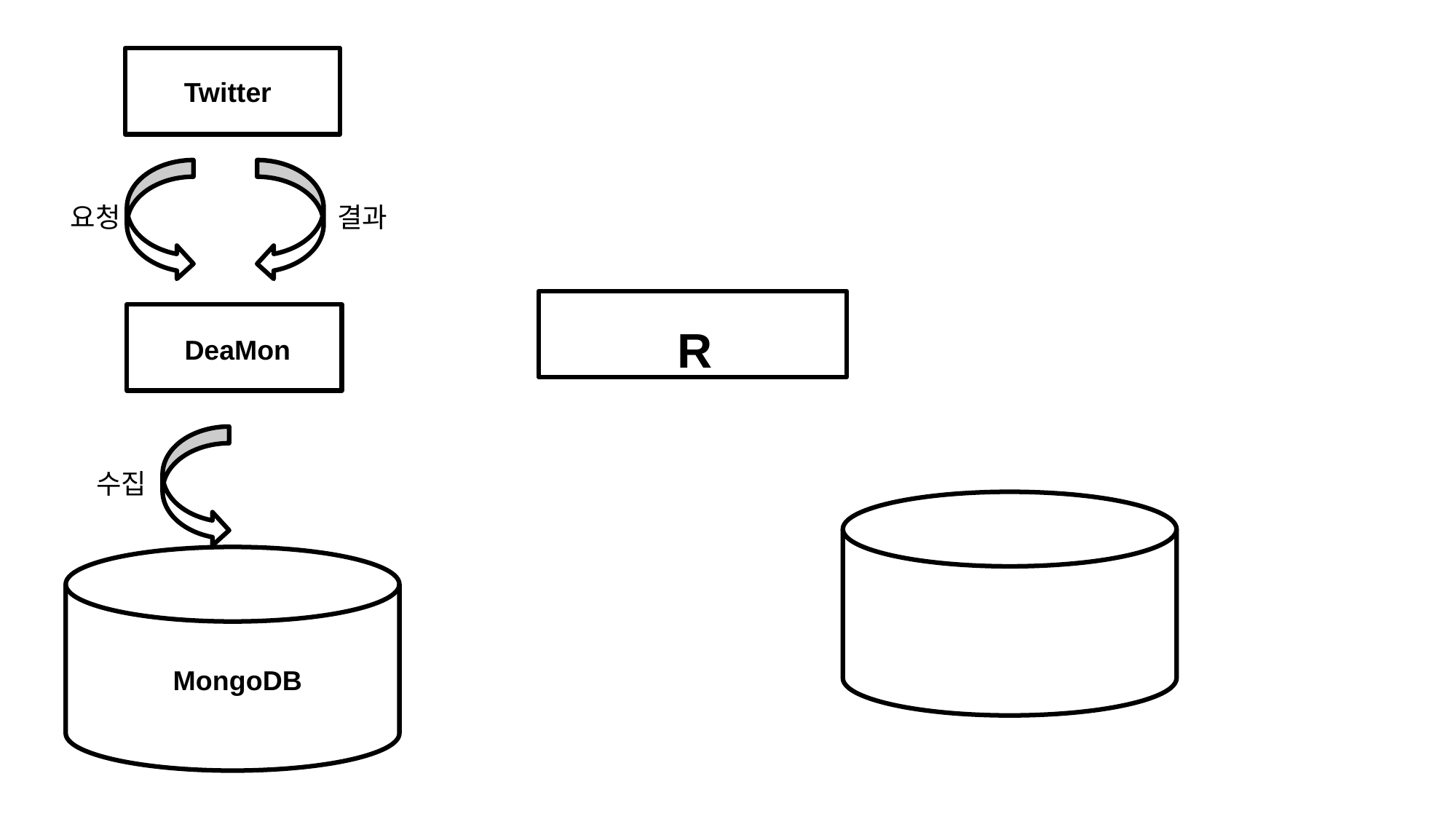

Twitter

요청
결과

R
DeaMon

수집

MongoDB